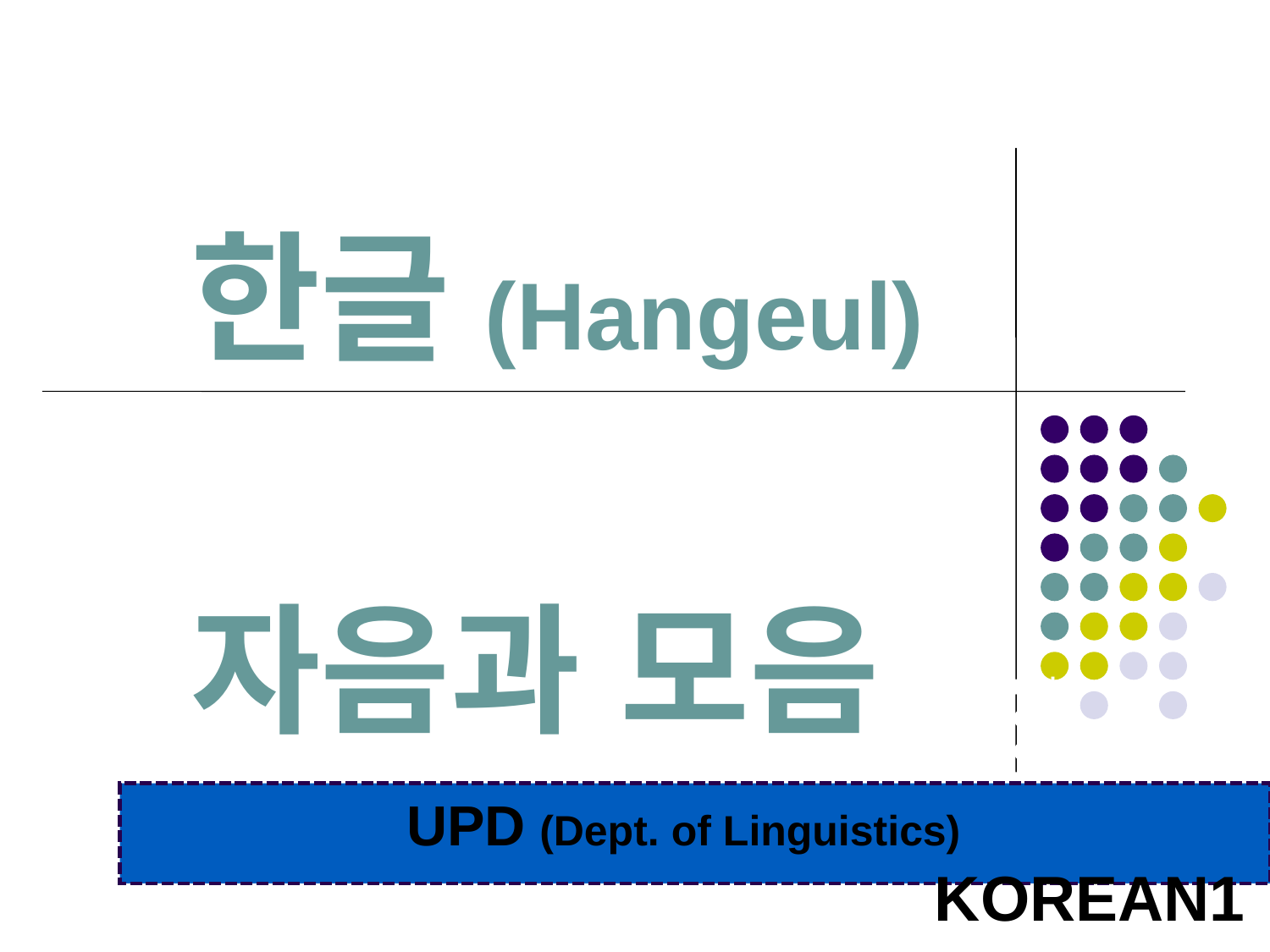

한글(Hangeul)

자음과 모음
세종대학교
국제어학원
한국어 과정
1급 – 권영은 선생님
UPD (Dept. of Linguistics)                          KOREAN1